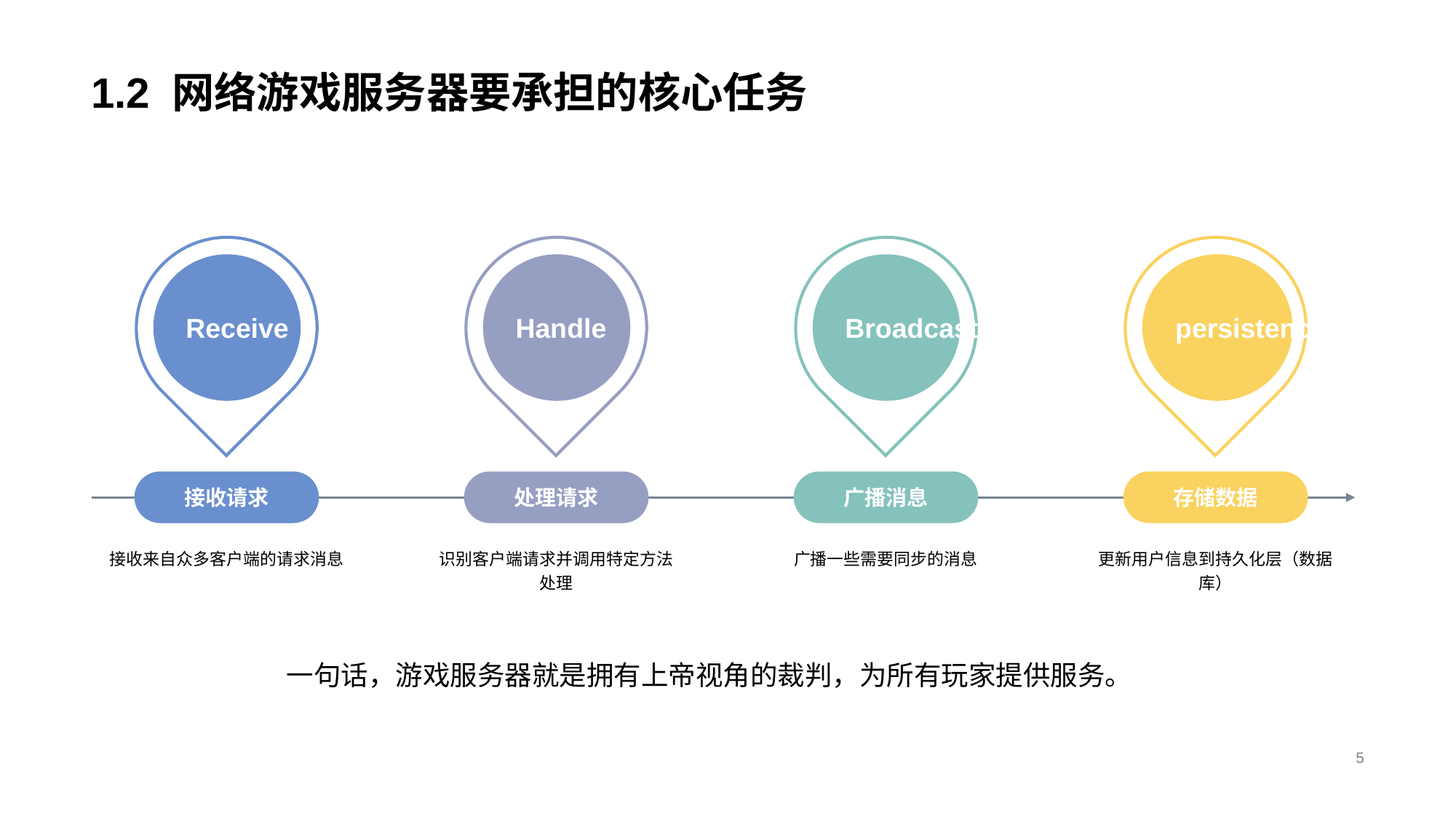

# 1.2 网络游戏服务器要承担的核心任务

Receive

Handle

Broadcast

persistence
接收请求
处理请求
广播消息
存储数据
接收来自众多客户端的请求消息
识别客户端请求并调用特定方法处理
广播一些需要同步的消息
更新用户信息到持久化层（数据库）
一句话，游戏服务器就是拥有上帝视角的裁判，为所有玩家提供服务。
5